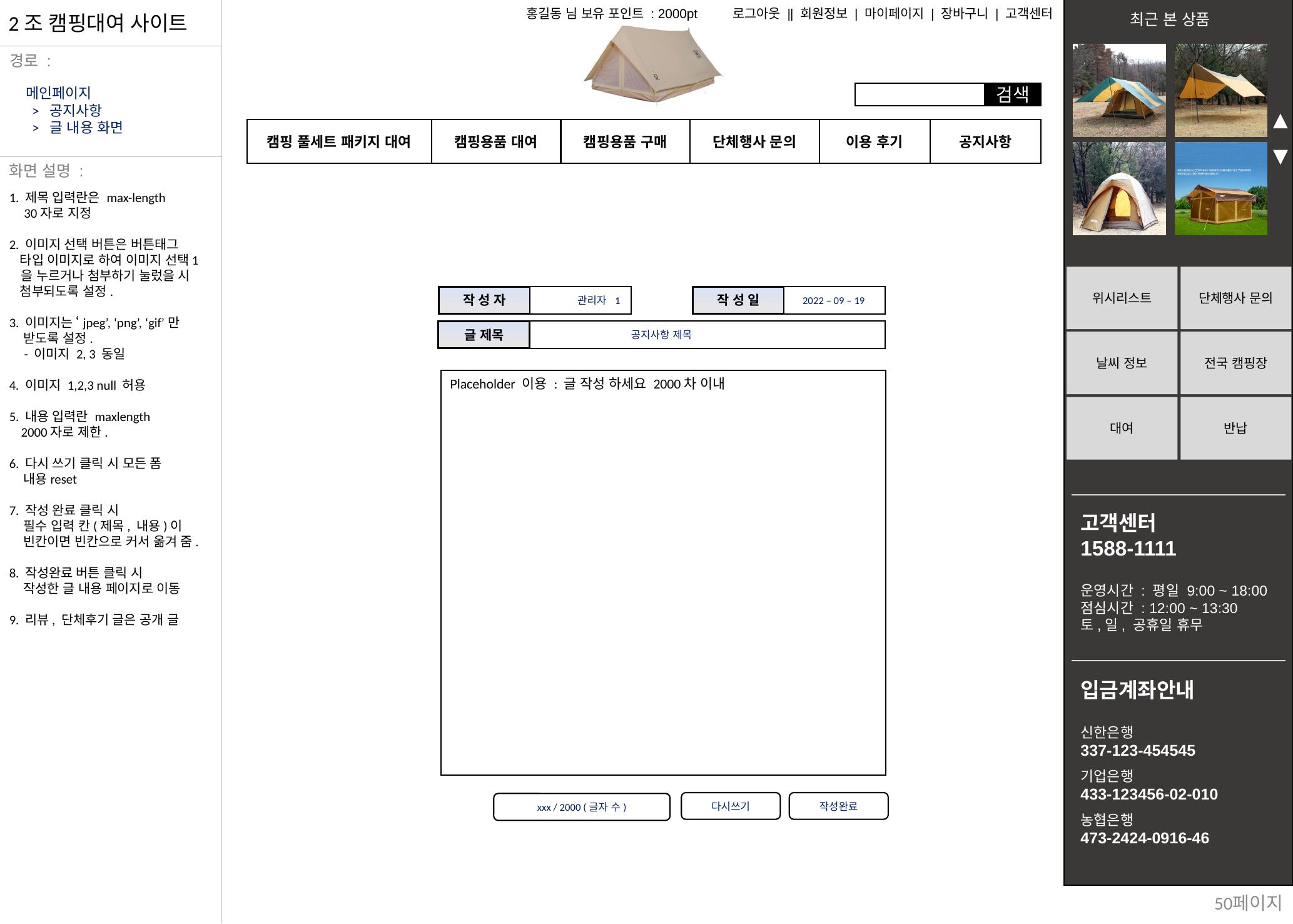

메인페이지
  >  공지사항
  >  글 내용 화면
1. 제목 입력란은 max-length
     30자로 지정

2. 이미지 선택 버튼은 버튼태그
   타입 이미지로 하여 이미지 선택1
   을 누르거나 첨부하기 눌렀을 시
   첨부되도록 설정.

3. 이미지는 ‘jpeg’, ‘png’, ‘gif’만
    받도록 설정.
     - 이미지 2, 3 동일

4. 이미지 1,2,3 null 허용

5. 내용 입력란 maxlength
    2000자로 제한.

6. 다시 쓰기 클릭 시 모든 폼
    내용reset

7. 작성 완료 클릭 시
    필수 입력 칸(제목, 내용)이
    빈칸이면 빈칸으로 커서 옮겨 줌.

8. 작성완료 버튼 클릭 시
    작성한 글 내용 페이지로 이동

9. 리뷰, 단체후기 글은 공개 글
관리자  1
2022 – 09 – 19
작 성 자
작 성 일
공지사항 제목
글 제목
Placeholder 이용 : 글 작성 하세요 2000차 이내
다시쓰기
작성완료
xxx / 2000 (글자 수)